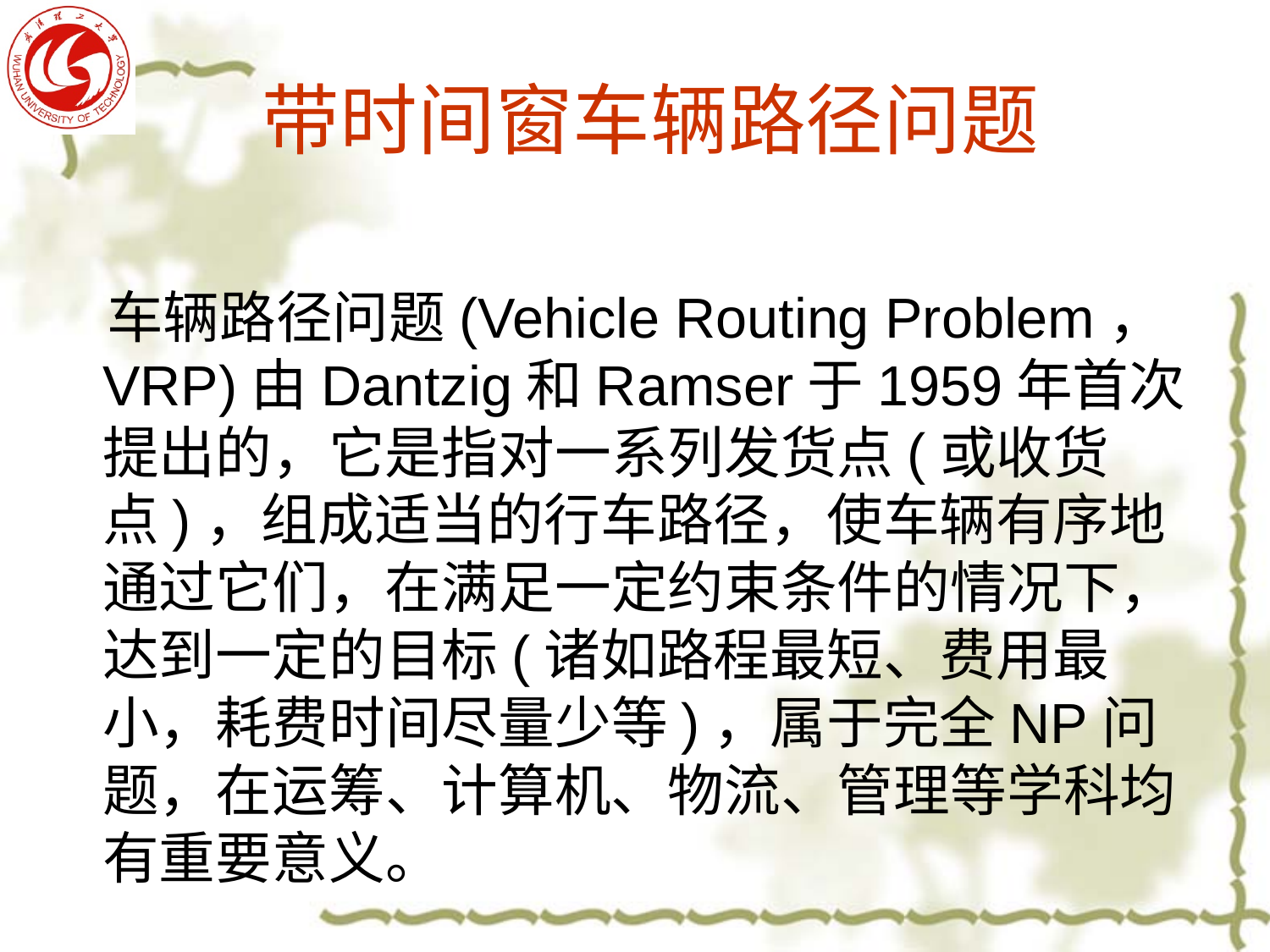

# 带时间窗车辆路径问题
   车辆路径问题(Vehicle Routing Problem，VRP)由Dantzig和Ramser于1959年首次提出的，它是指对一系列发货点(或收货点)，组成适当的行车路径，使车辆有序地通过它们，在满足一定约束条件的情况下，达到一定的目标(诸如路程最短、费用最小，耗费时间尽量少等)，属于完全NP问题，在运筹、计算机、物流、管理等学科均有重要意义。